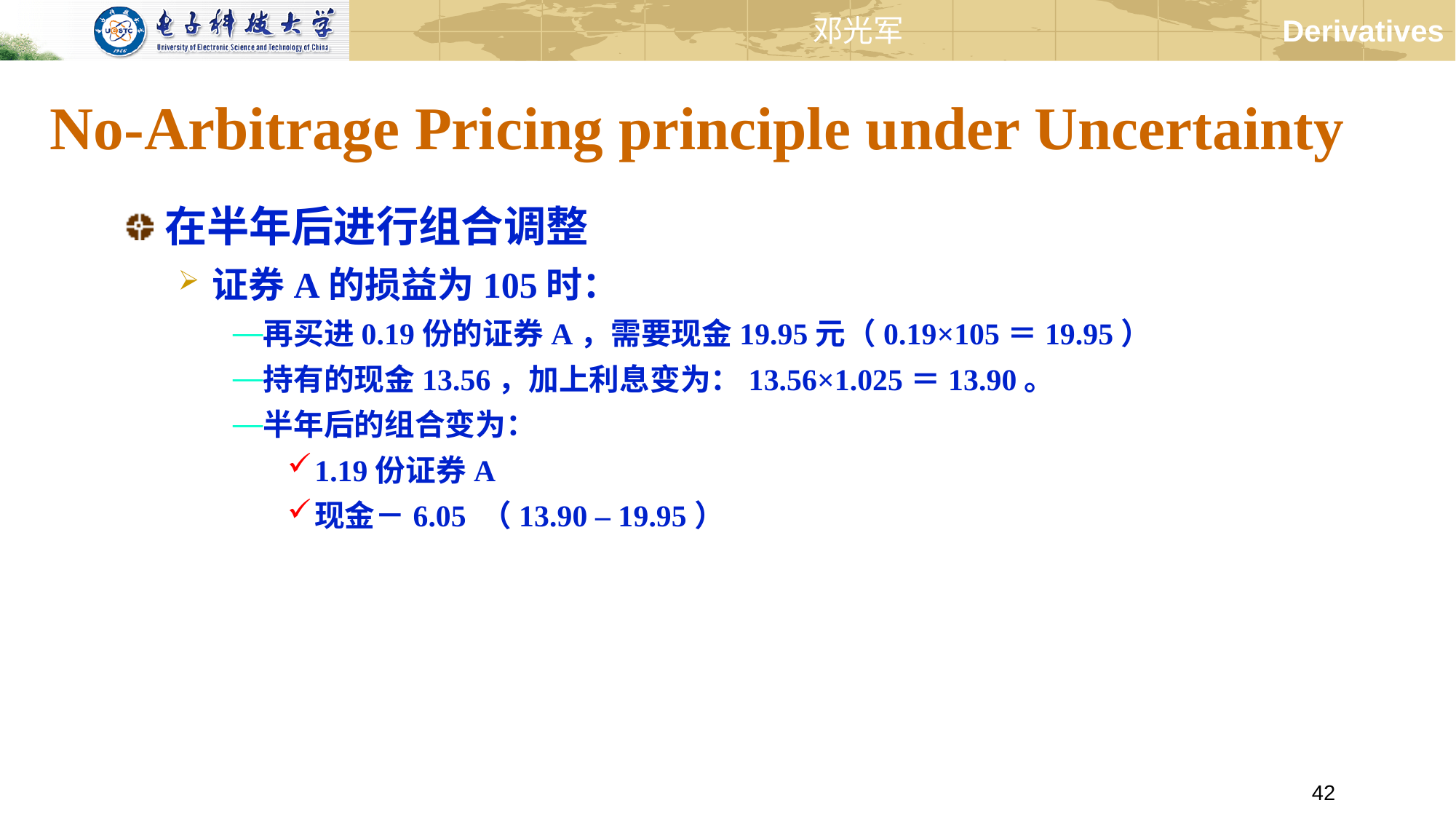

No-Arbitrage Pricing principle under Uncertainty
在半年后进行组合调整
证券A的损益为105时：
再买进0.19份的证券A，需要现金19.95元（0.19×105＝19.95）
持有的现金13.56，加上利息变为：13.56×1.025＝13.90。
半年后的组合变为：
1.19份证券A
现金－6.05 （13.90 – 19.95）